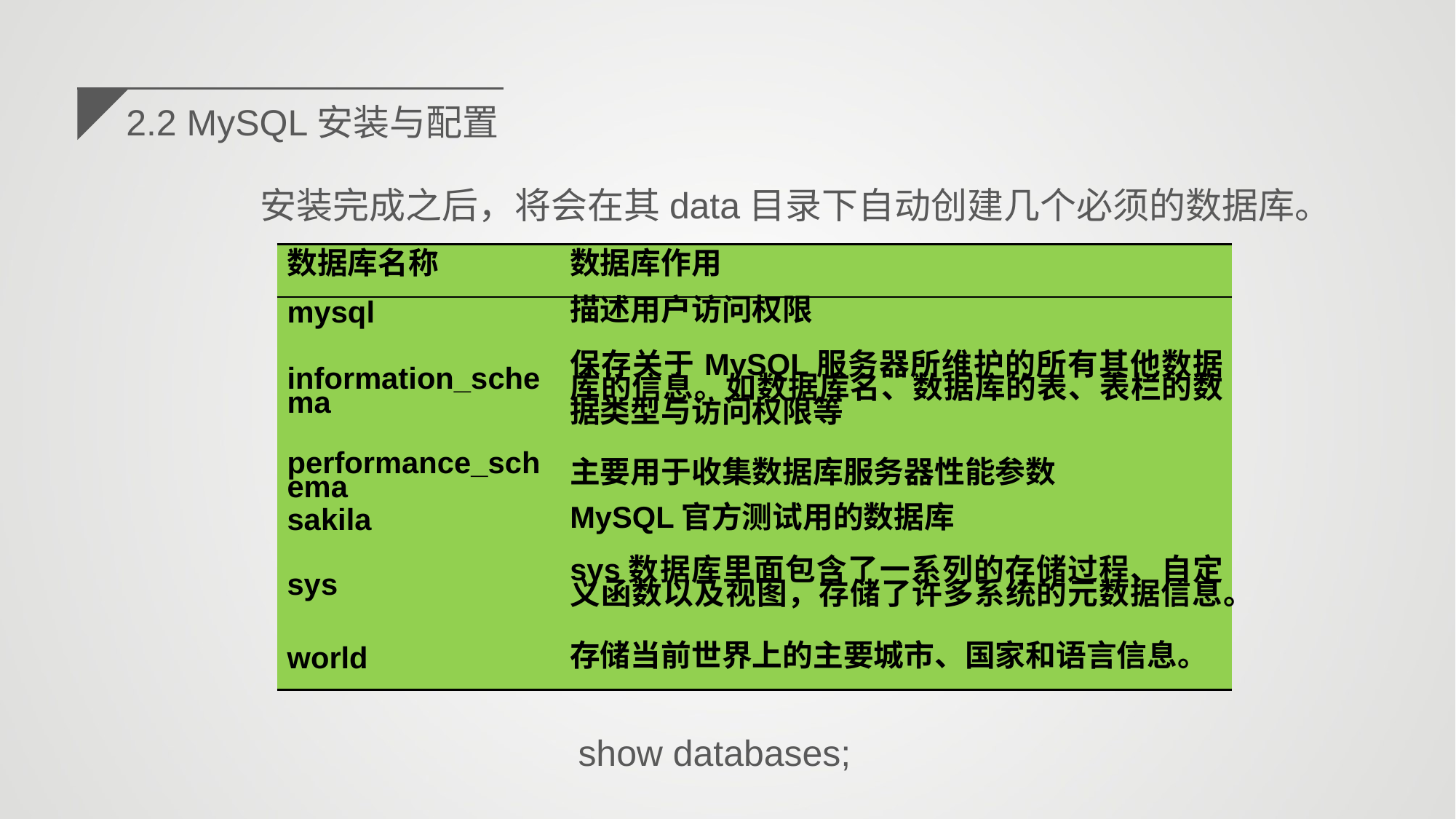

2.2 MySQL安装与配置

安装完成之后，将会在其data目录下自动创建几个必须的数据库。

| 数据库名称 | 数据库作用 |
| --- | --- |
| mysql | 描述用户访问权限 |
| information\_schema | 保存关于MySQL服务器所维护的所有其他数据库的信息。如数据库名、数据库的表、表栏的数据类型与访问权限等 |
| performance\_schema | 主要用于收集数据库服务器性能参数 |
| sakila | MySQL官方测试用的数据库 |
| sys | sys数据库里面包含了一系列的存储过程、自定义函数以及视图，存储了许多系统的元数据信息。 |
| world | 存储当前世界上的主要城市、国家和语言信息。 |
show databases;